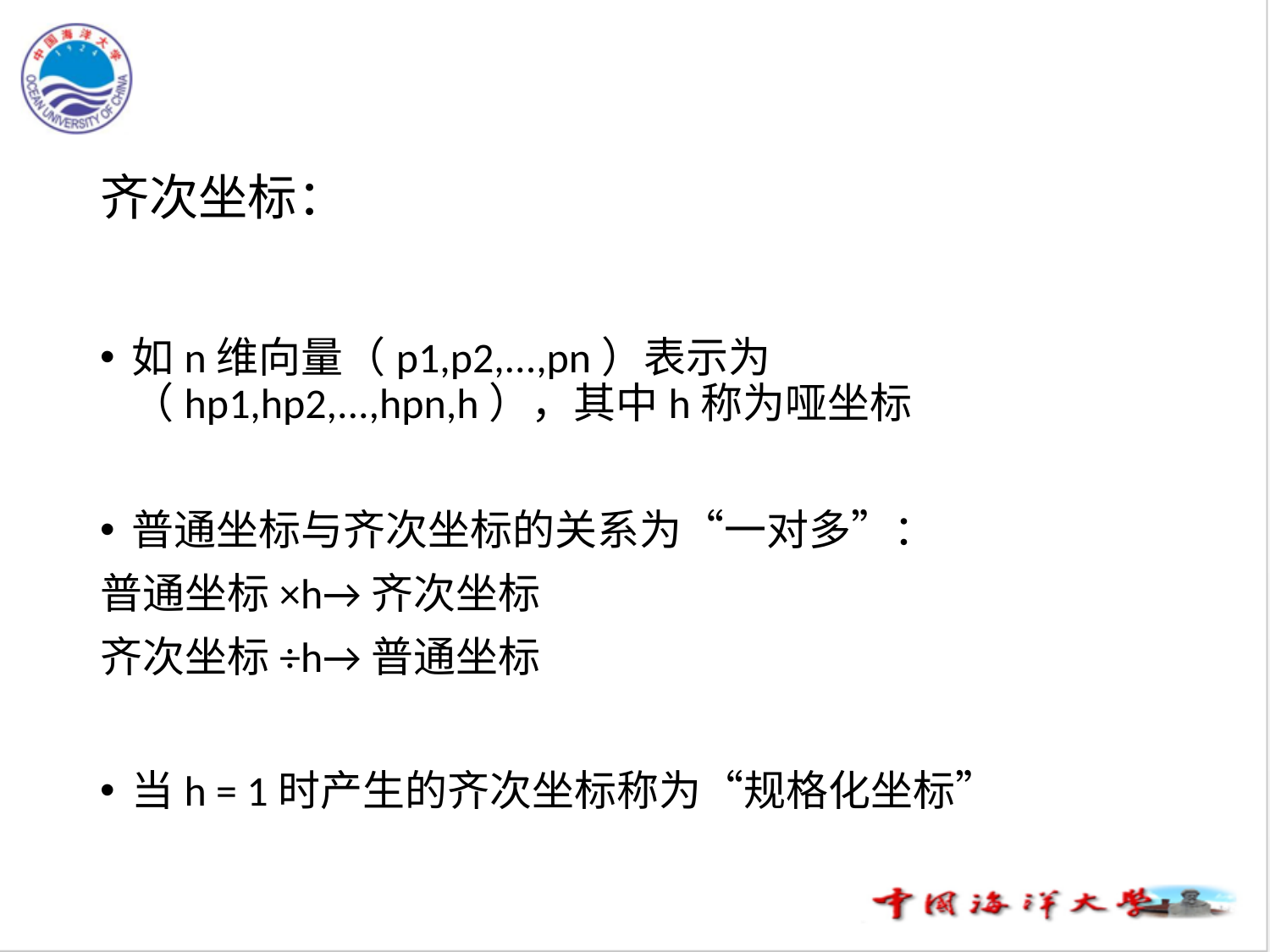

齐次坐标：

如n维向量（p1,p2,...,pn）表示为（hp1,hp2,...,hpn,h），其中h称为哑坐标

普通坐标与齐次坐标的关系为“一对多”：
普通坐标×h→齐次坐标
齐次坐标÷h→普通坐标

当h = 1时产生的齐次坐标称为“规格化坐标”